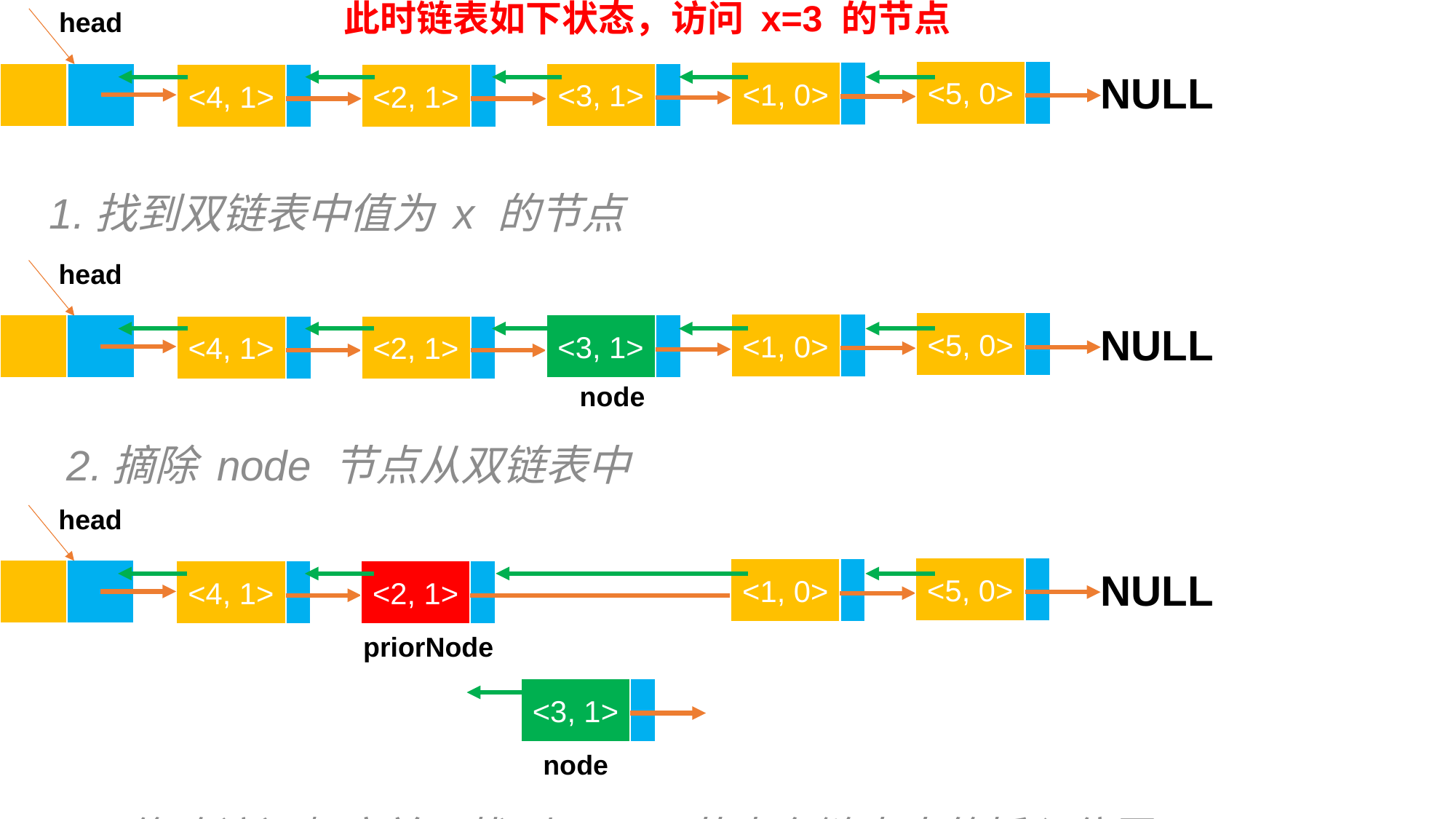

head
此时链表如下状态，访问 x=3 的节点
<5, 0>

NULL
<1, 0>

单链表
<3, 1>

<4, 1>

<2, 1>

1.找到双链表中值为 x 的节点
head
<5, 0>

NULL
<1, 0>

单链表

<3, 1>

<4, 1>

<2, 1>

node
2.摘除 node 节点从双链表中
head
<5, 0>

NULL
<1, 0>

单链表

<4, 1>

<2, 1>

priorNode
<3, 1>

node
3.修改访问频度并且找到 node 节点在链表中的插入位置
head
<5, 0>

NULL
<1, 0>

单链表

<4, 1>

<2, 1>

priorNode
<3, 2>

node
4.将 node 节点与 priorNode 节点连接起来
head
<3, 2>

<5, 0>

NULL
<1, 0>

单链表

<4, 1>

<2, 1>

node
priorNode